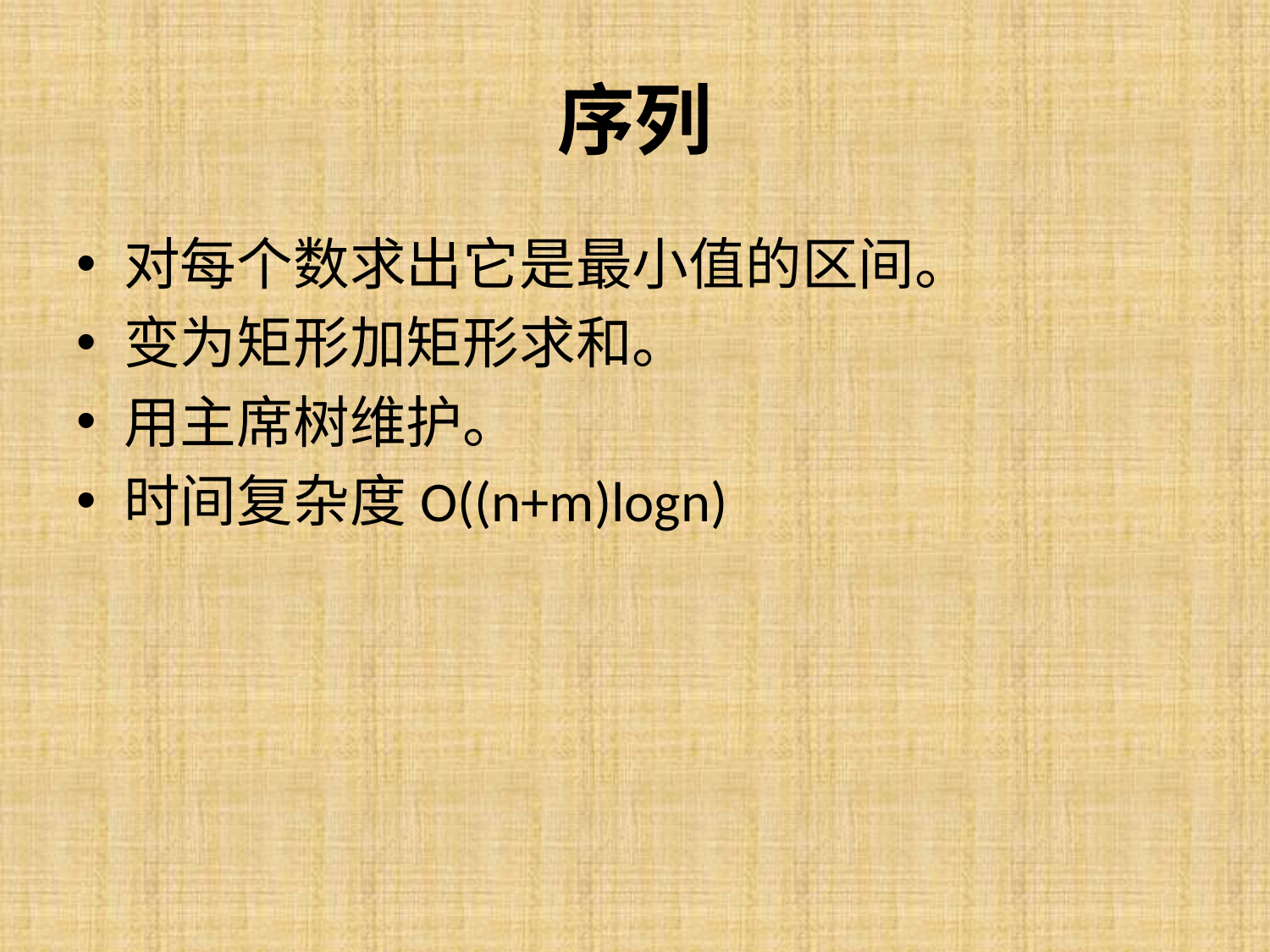

# 序列
对每个数求出它是最小值的区间。
变为矩形加矩形求和。
用主席树维护。
时间复杂度O((n+m)logn)